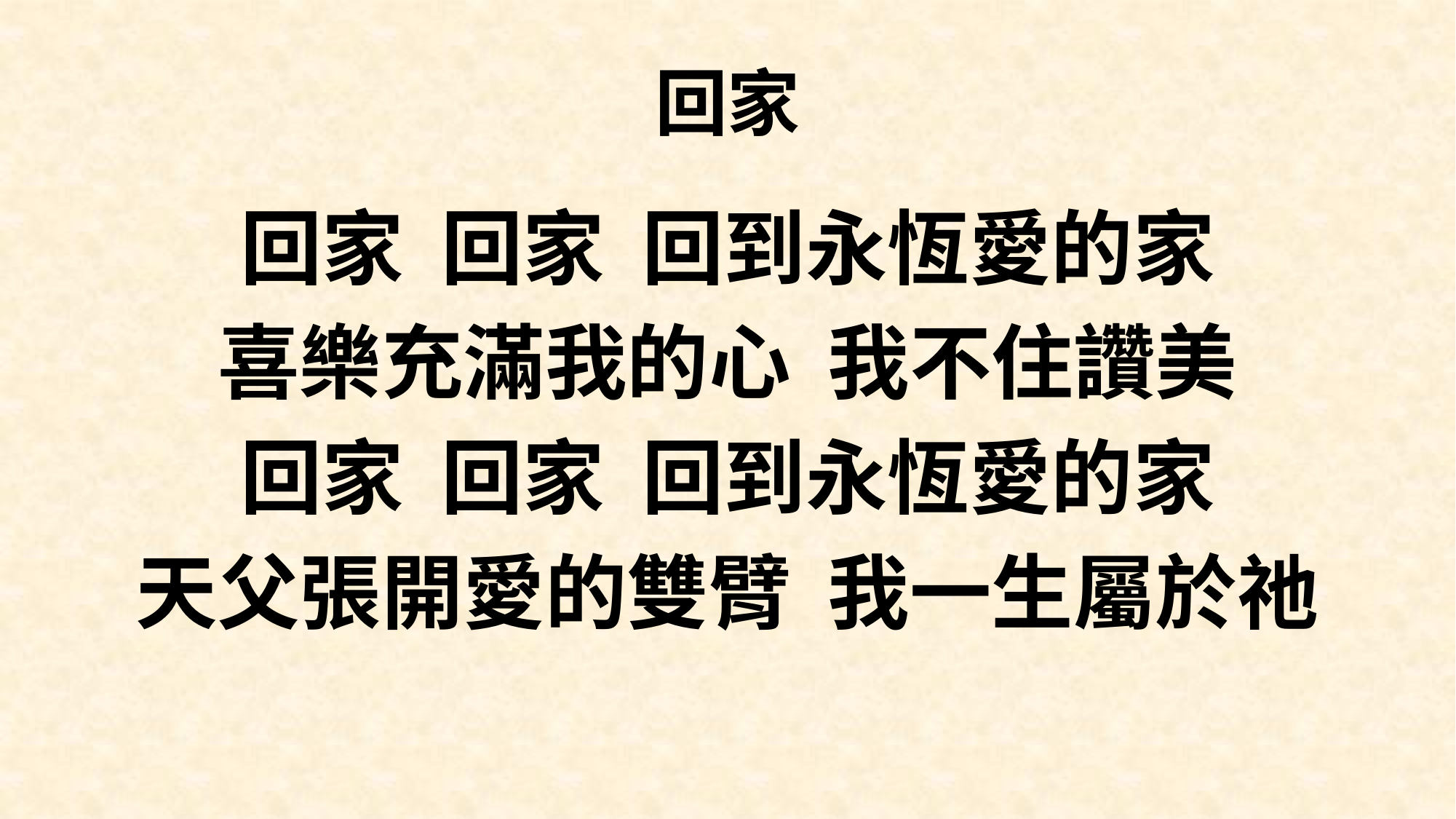

# 回家
回家  回家  回到永恆愛的家
喜樂充滿我的心  我不住讚美
回家  回家  回到永恆愛的家
天父張開愛的雙臂  我一生屬於祂